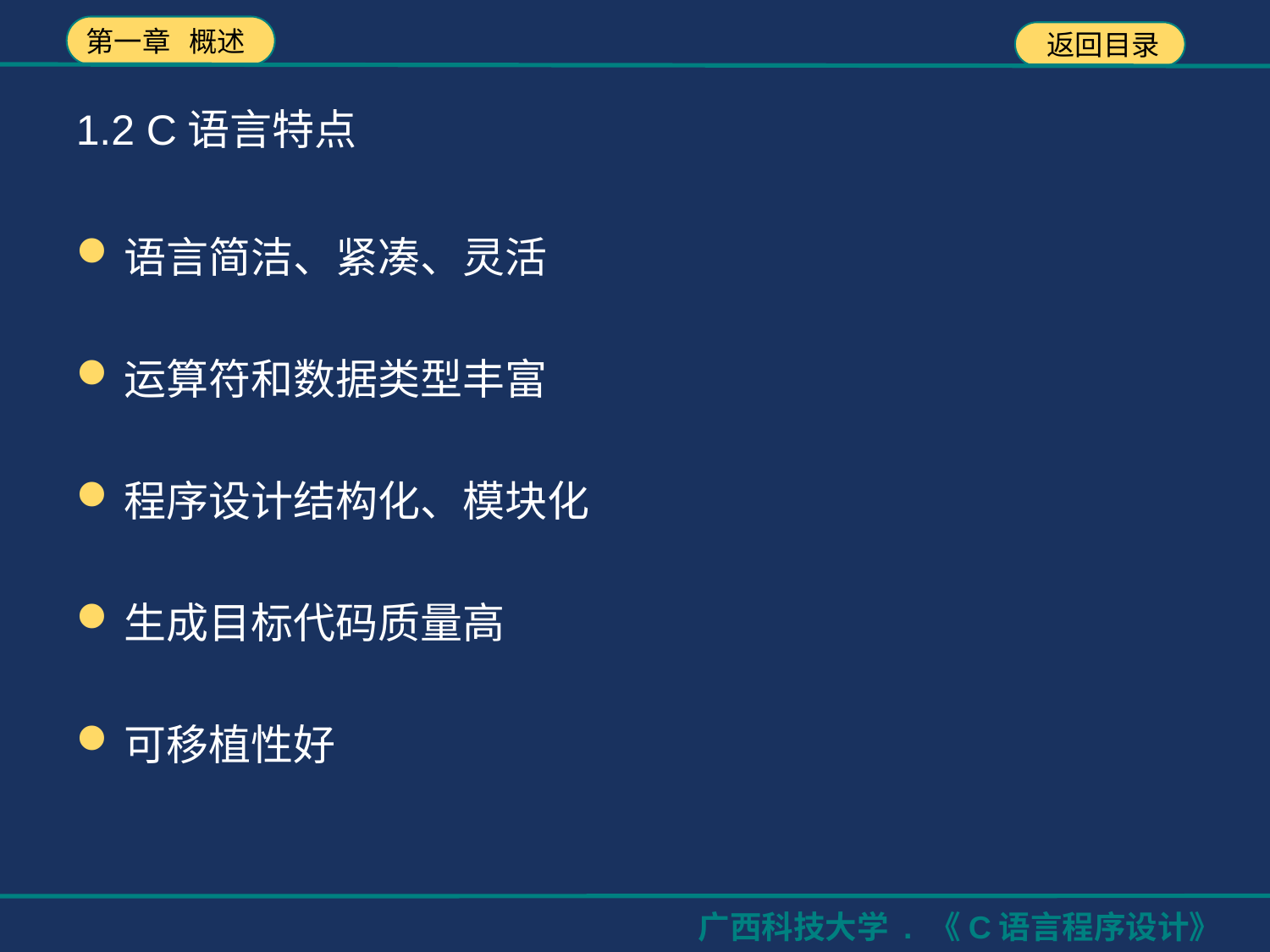

1.2 C语言特点

语言简洁、紧凑、灵活

运算符和数据类型丰富

程序设计结构化、模块化

生成目标代码质量高

可移植性好